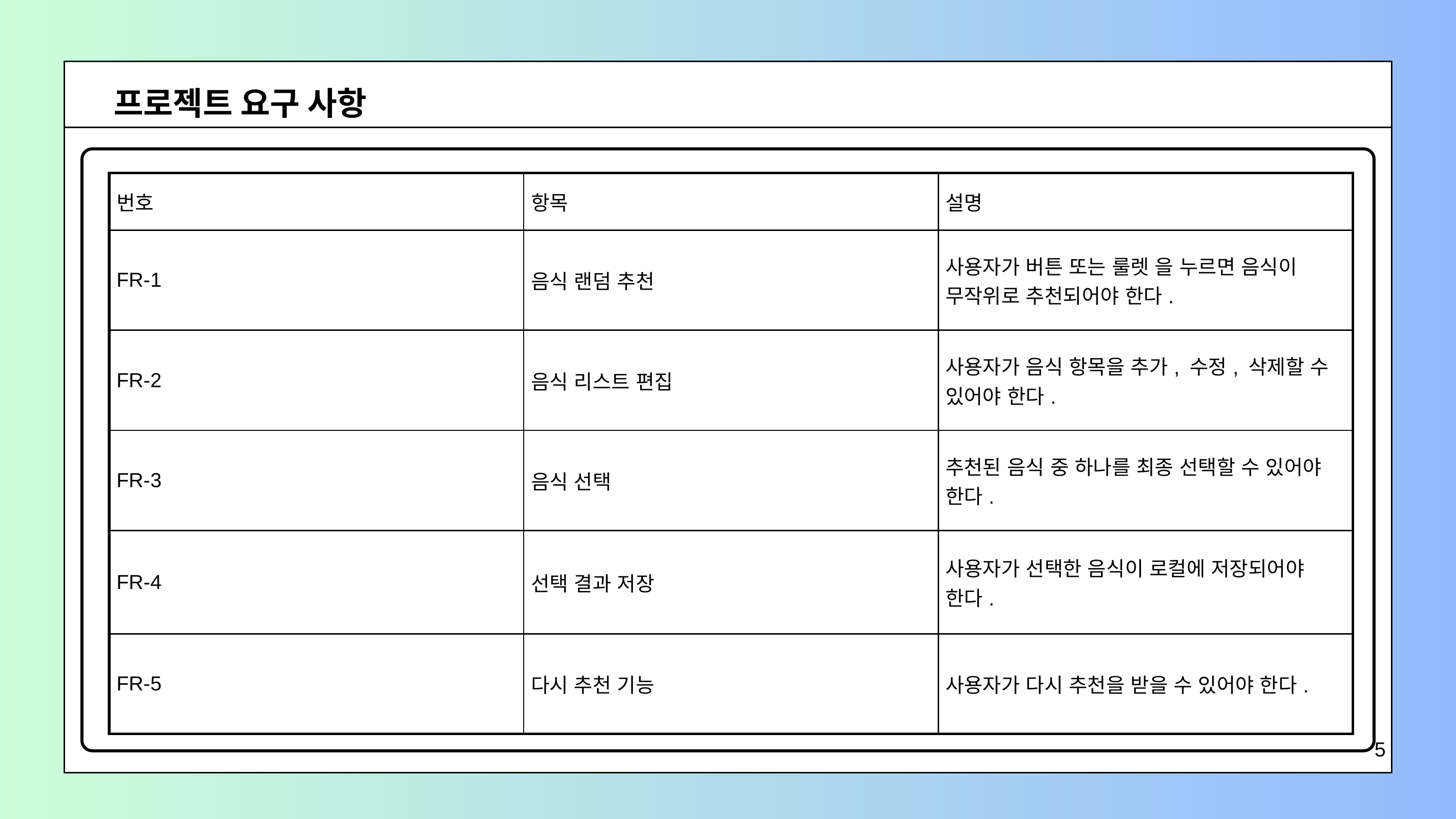

프로젝트 요구 사항

| 번호 | 항목 | 설명 |
| --- | --- | --- |
| FR-1 | 음식 랜덤 추천 | 사용자가 버튼 또는 룰렛 을 누르면 음식이 무작위로 추천되어야 한다. |
| FR-2 | 음식 리스트 편집 | 사용자가 음식 항목을 추가, 수정, 삭제할 수 있어야 한다. |
| FR-3 | 음식 선택 | 추천된 음식 중 하나를 최종 선택할 수 있어야 한다. |
| FR-4 | 선택 결과 저장 | 사용자가 선택한 음식이 로컬에 저장되어야 한다. |
| FR-5 | 다시 추천 기능 | 사용자가 다시 추천을 받을 수 있어야 한다. |
5